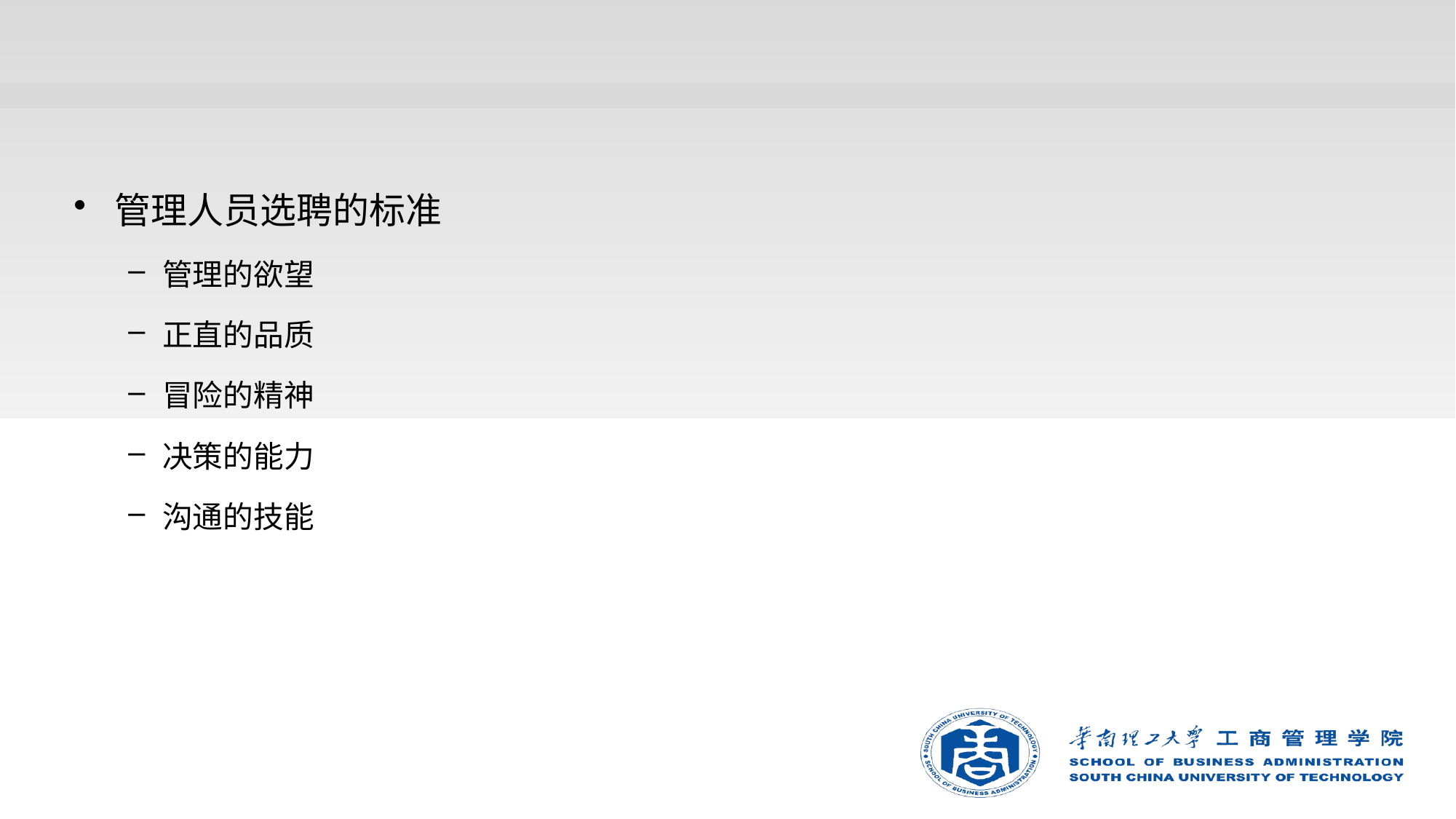

#
管理人员选聘的标准
管理的欲望
正直的品质
冒险的精神
决策的能力
沟通的技能